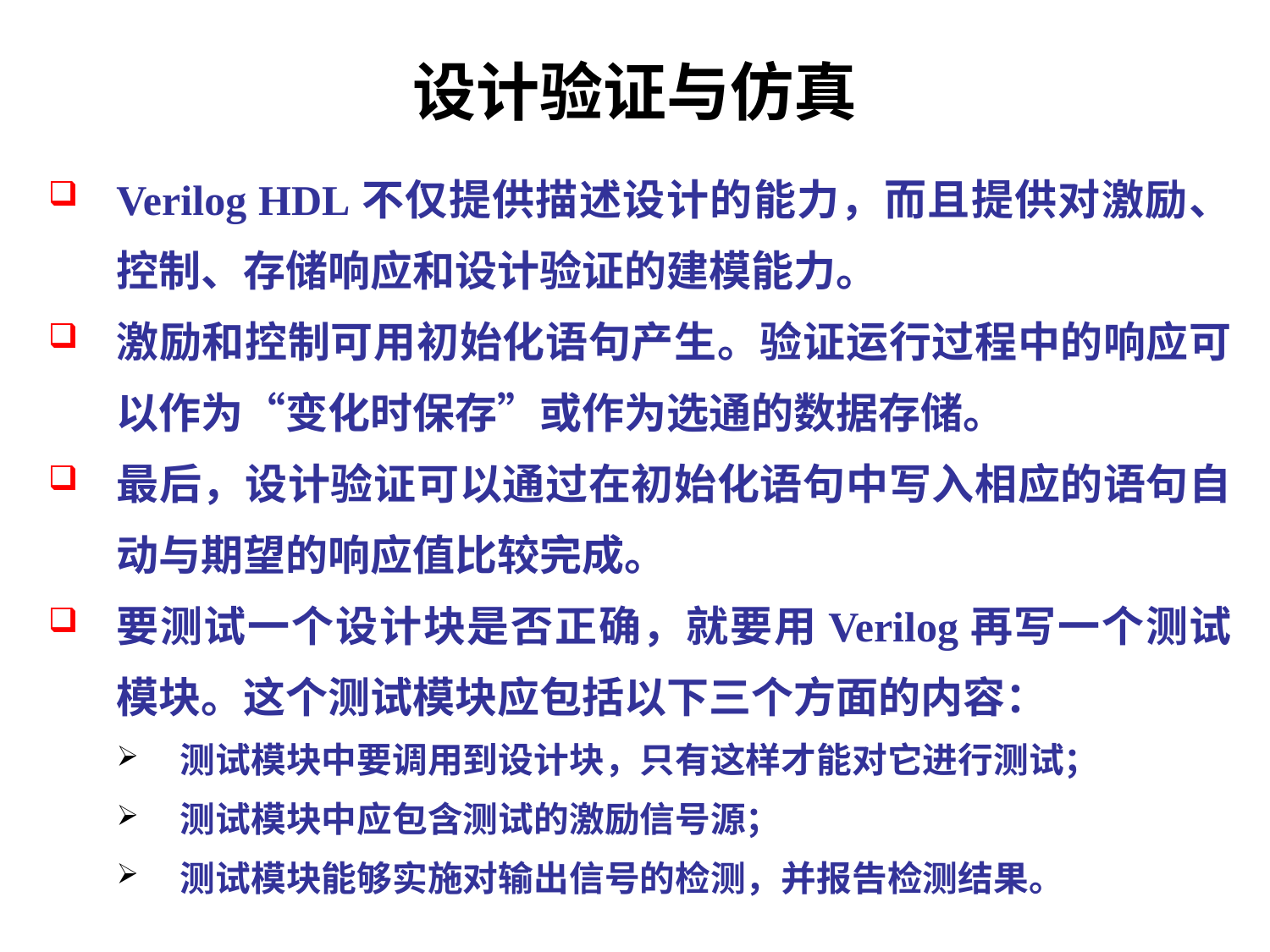

设计验证与仿真
Verilog HDL不仅提供描述设计的能力，而且提供对激励、控制、存储响应和设计验证的建模能力。
激励和控制可用初始化语句产生。验证运行过程中的响应可以作为“变化时保存”或作为选通的数据存储。
最后，设计验证可以通过在初始化语句中写入相应的语句自动与期望的响应值比较完成。
要测试一个设计块是否正确，就要用Verilog再写一个测试模块。这个测试模块应包括以下三个方面的内容：
测试模块中要调用到设计块，只有这样才能对它进行测试；
测试模块中应包含测试的激励信号源；
测试模块能够实施对输出信号的检测，并报告检测结果。
16